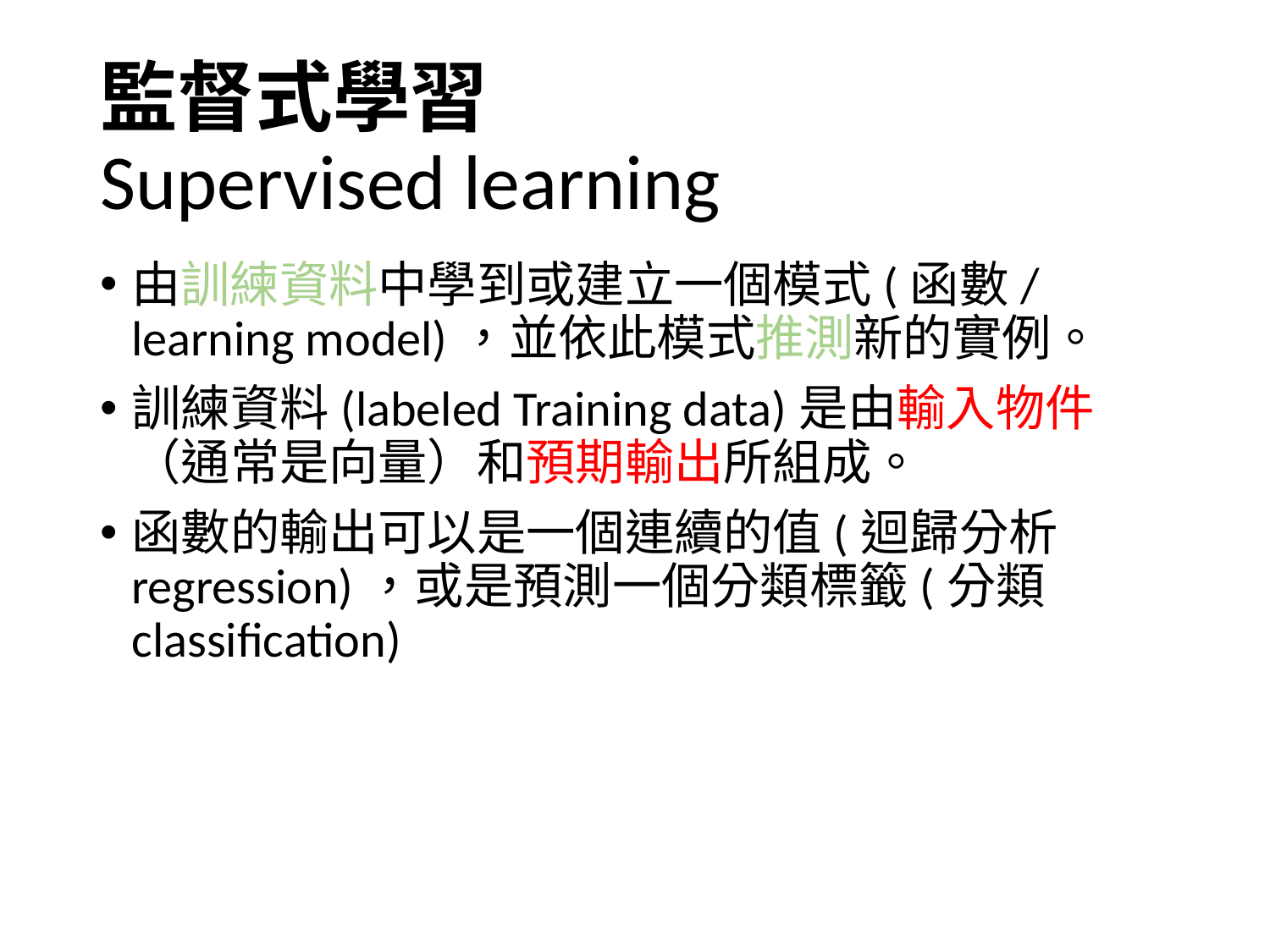

# 監督式學習 Supervised learning
由訓練資料中學到或建立一個模式(函數/learning model)，並依此模式推測新的實例。
訓練資料(labeled Training data)是由輸入物件（通常是向量）和預期輸出所組成。
函數的輸出可以是一個連續的值(迴歸分析regression)，或是預測一個分類標籤(分類classification)